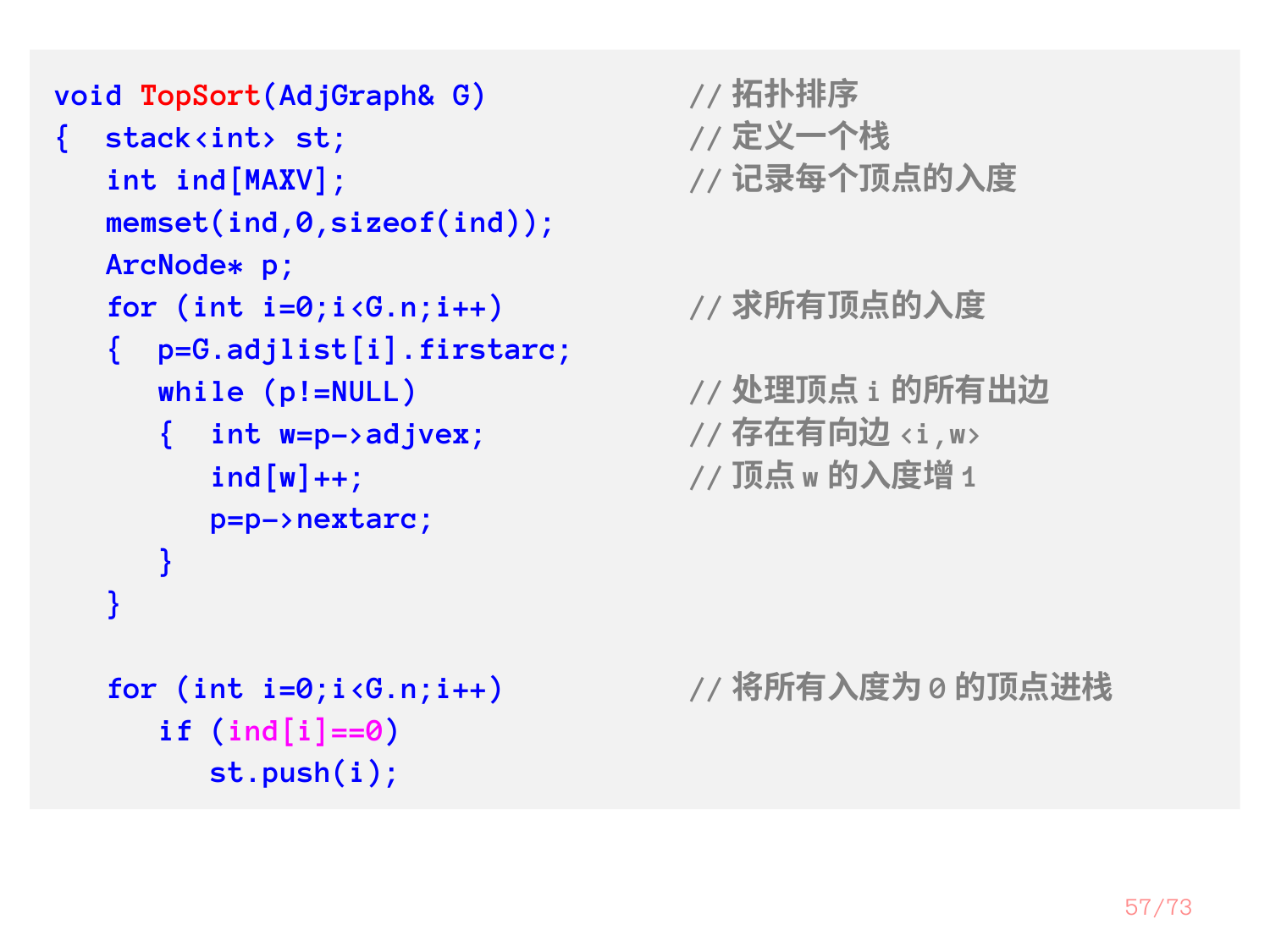

void TopSort(AdjGraph& G)		//拓扑排序
{  stack<int> st;			//定义一个栈
   int ind[MAXV];			//记录每个顶点的入度
   memset(ind,0,sizeof(ind));
   ArcNode* p;
   for (int i=0;i<G.n;i++)		//求所有顶点的入度
   {  p=G.adjlist[i].firstarc;
      while (p!=NULL)			//处理顶点i的所有出边
      {  int w=p->adjvex;		//存在有向边<i,w>
         ind[w]++;			//顶点w的入度增1
         p=p->nextarc;
      }
   }

   for (int i=0;i<G.n;i++)		//将所有入度为0的顶点进栈
      if (ind[i]==0)
         st.push(i);
57/73